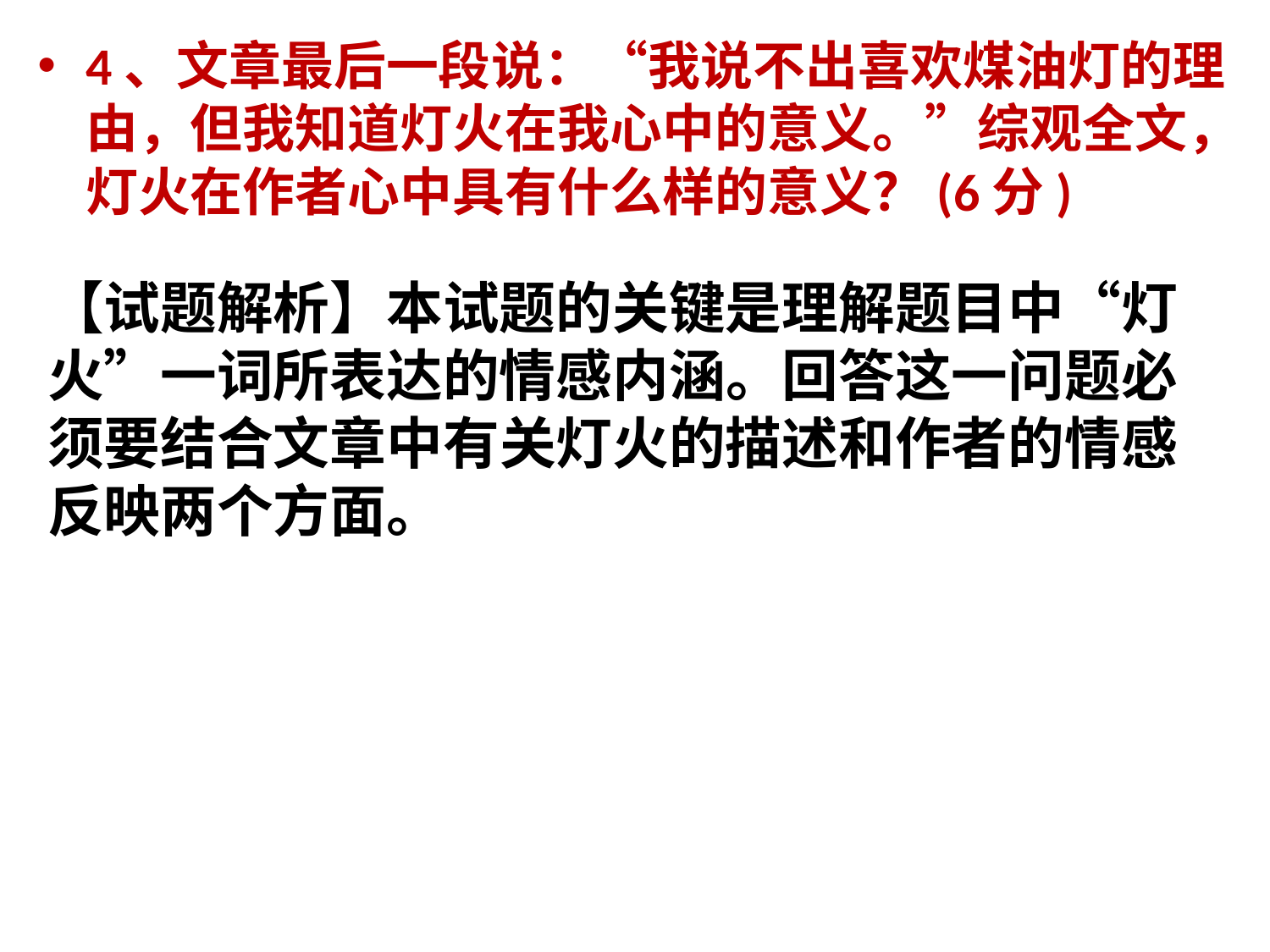

4、文章最后一段说：“我说不出喜欢煤油灯的理由，但我知道灯火在我心中的意义。”综观全文，灯火在作者心中具有什么样的意义？(6分)
【试题解析】本试题的关键是理解题目中“灯火”一词所表达的情感内涵。回答这一问题必须要结合文章中有关灯火的描述和作者的情感反映两个方面。